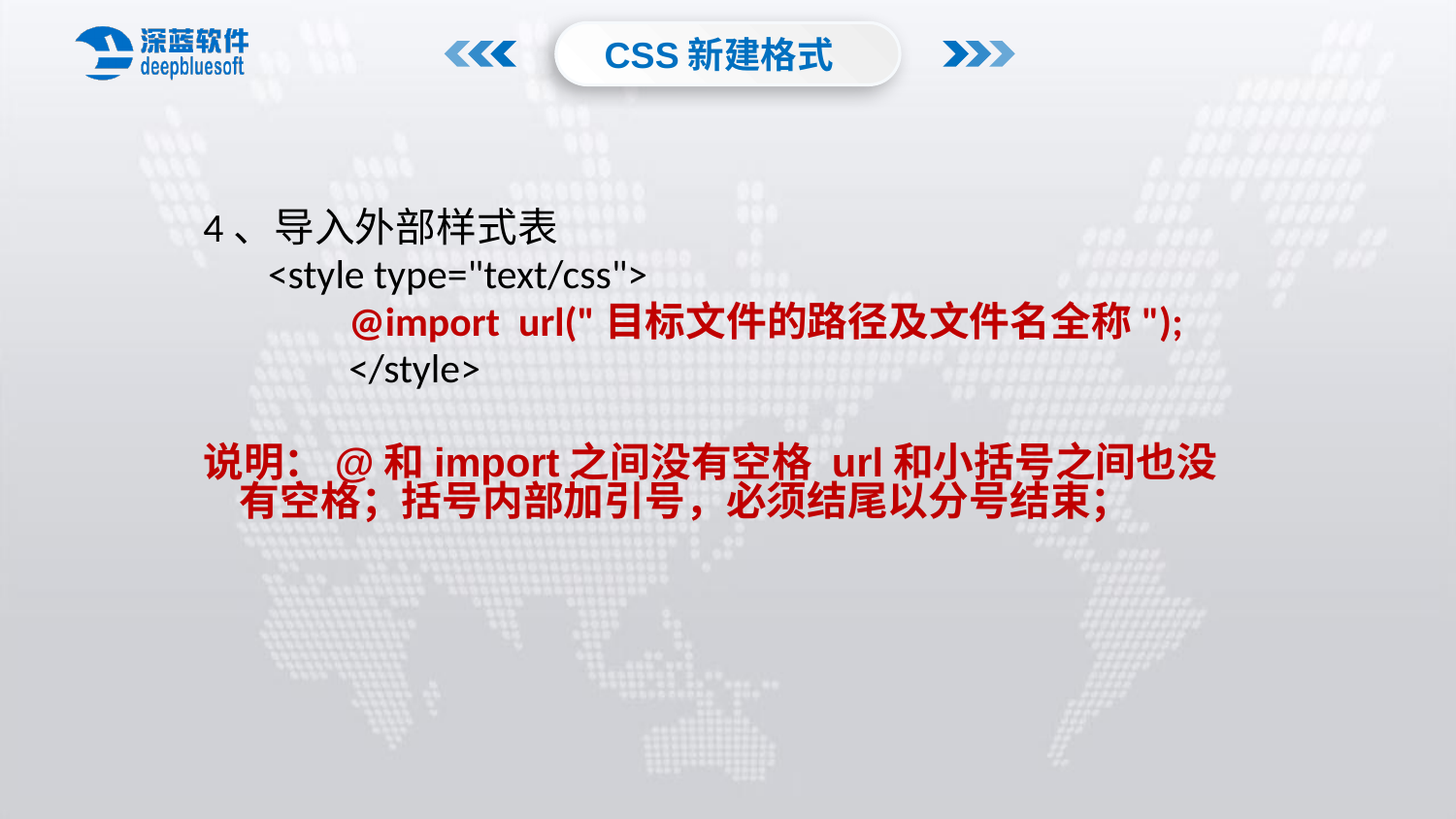

CSS新建格式

4、导入外部样式表
       <style type="text/css">
@import  url("目标文件的路径及文件名全称");
</style>

说明：@和import之间没有空格 url和小括号之间也没有空格；括号内部加引号，必须结尾以分号结束；